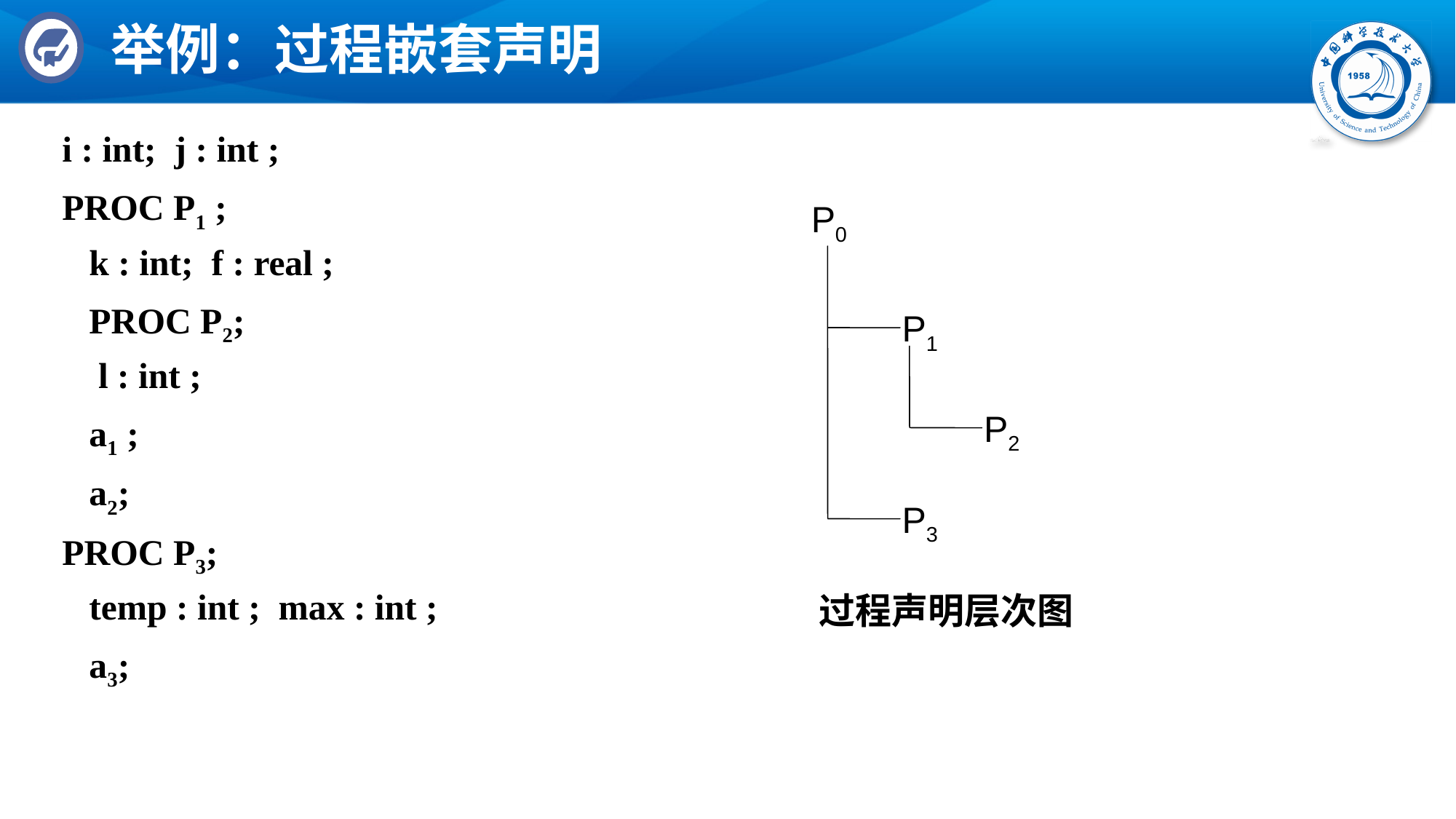

# 举例：过程嵌套声明
i : int;  j : int ;
PROC P1 ;
	k : int;  f : real ;
	PROC P2;
		 l : int ;
		a1 ;
	a2;
PROC P3;
	temp : int ;  max : int ;
	a3;

P0

P1

P2

P3

过程声明层次图